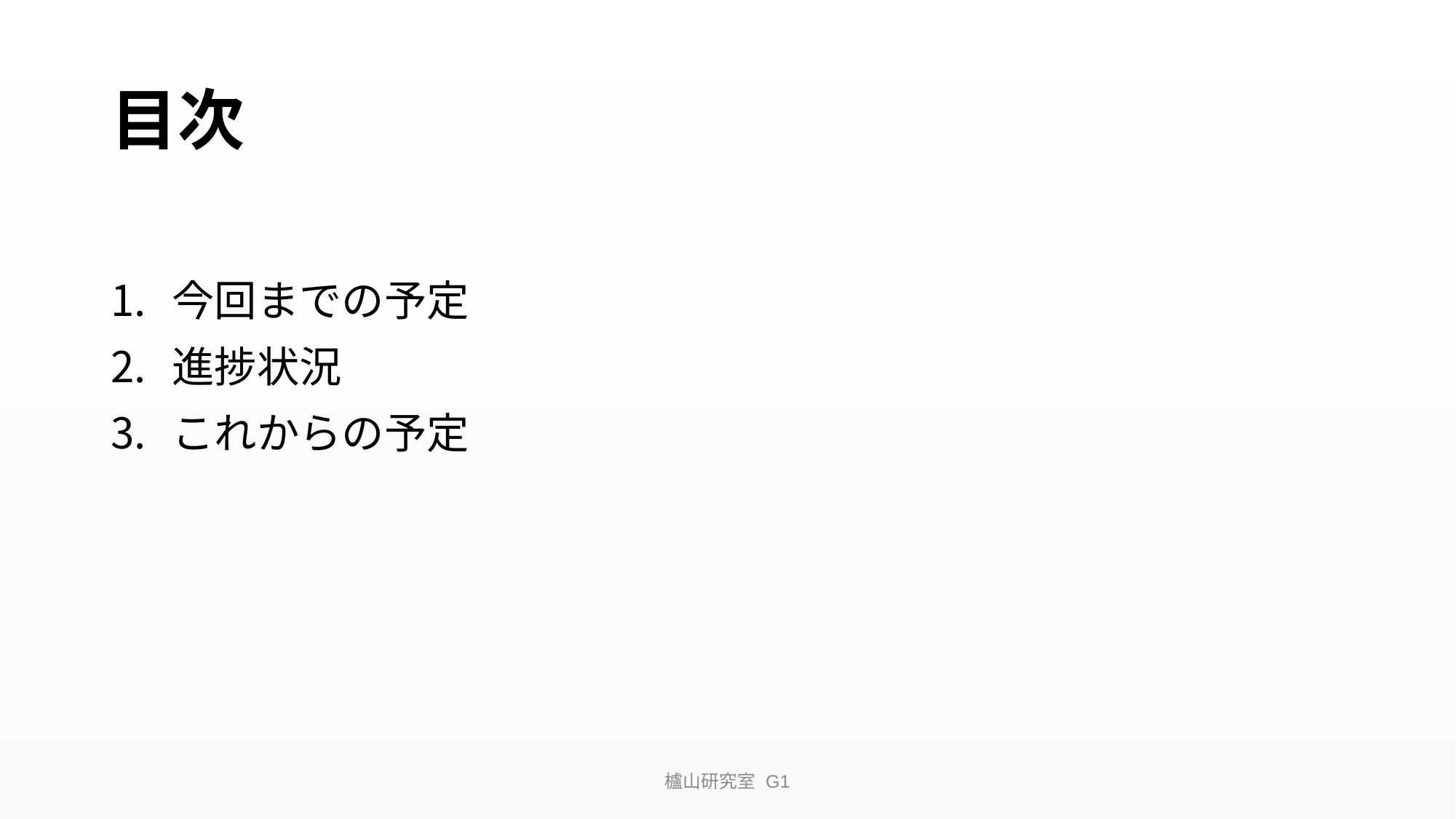

# 目次
今回までの予定
進捗状況
これからの予定
櫨山研究室 G1